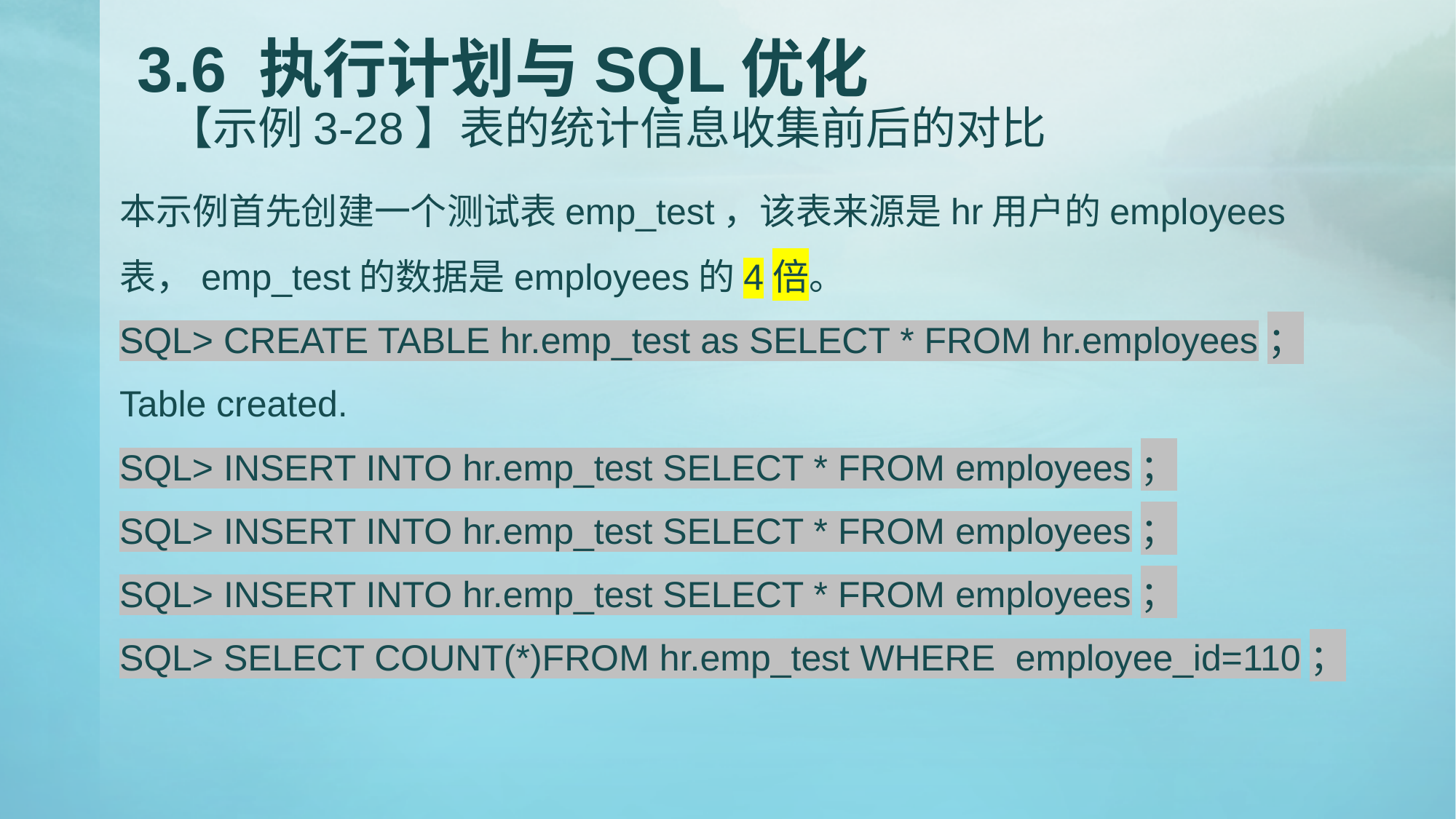

# 3.6 执行计划与SQL优化 【示例3-28】表的统计信息收集前后的对比
本示例首先创建一个测试表emp_test，该表来源是hr用户的employees表，emp_test的数据是employees的4倍。
SQL> CREATE TABLE hr.emp_test as SELECT * FROM hr.employees；
Table created.
SQL> INSERT INTO hr.emp_test SELECT * FROM employees；
SQL> INSERT INTO hr.emp_test SELECT * FROM employees；
SQL> INSERT INTO hr.emp_test SELECT * FROM employees；
SQL> SELECT COUNT(*)FROM hr.emp_test WHERE  employee_id=110；